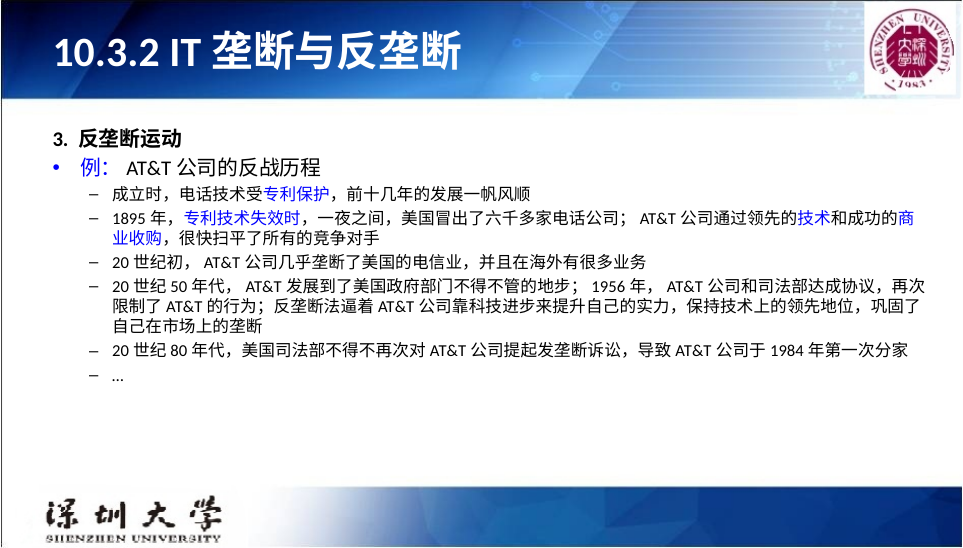

# 10.3.2 IT垄断与反垄断
3. 反垄断运动
例：AT&T公司的反战历程
成立时，电话技术受专利保护，前十几年的发展一帆风顺
1895年，专利技术失效时，一夜之间，美国冒出了六千多家电话公司；AT&T公司通过领先的技术和成功的商业收购，很快扫平了所有的竞争对手
20世纪初，AT&T公司几乎垄断了美国的电信业，并且在海外有很多业务
20世纪50年代，AT&T发展到了美国政府部门不得不管的地步；1956年，AT&T公司和司法部达成协议，再次限制了AT&T的行为；反垄断法逼着AT&T公司靠科技进步来提升自己的实力，保持技术上的领先地位，巩固了自己在市场上的垄断
20世纪80年代，美国司法部不得不再次对AT&T公司提起发垄断诉讼，导致AT&T公司于1984年第一次分家
…
368